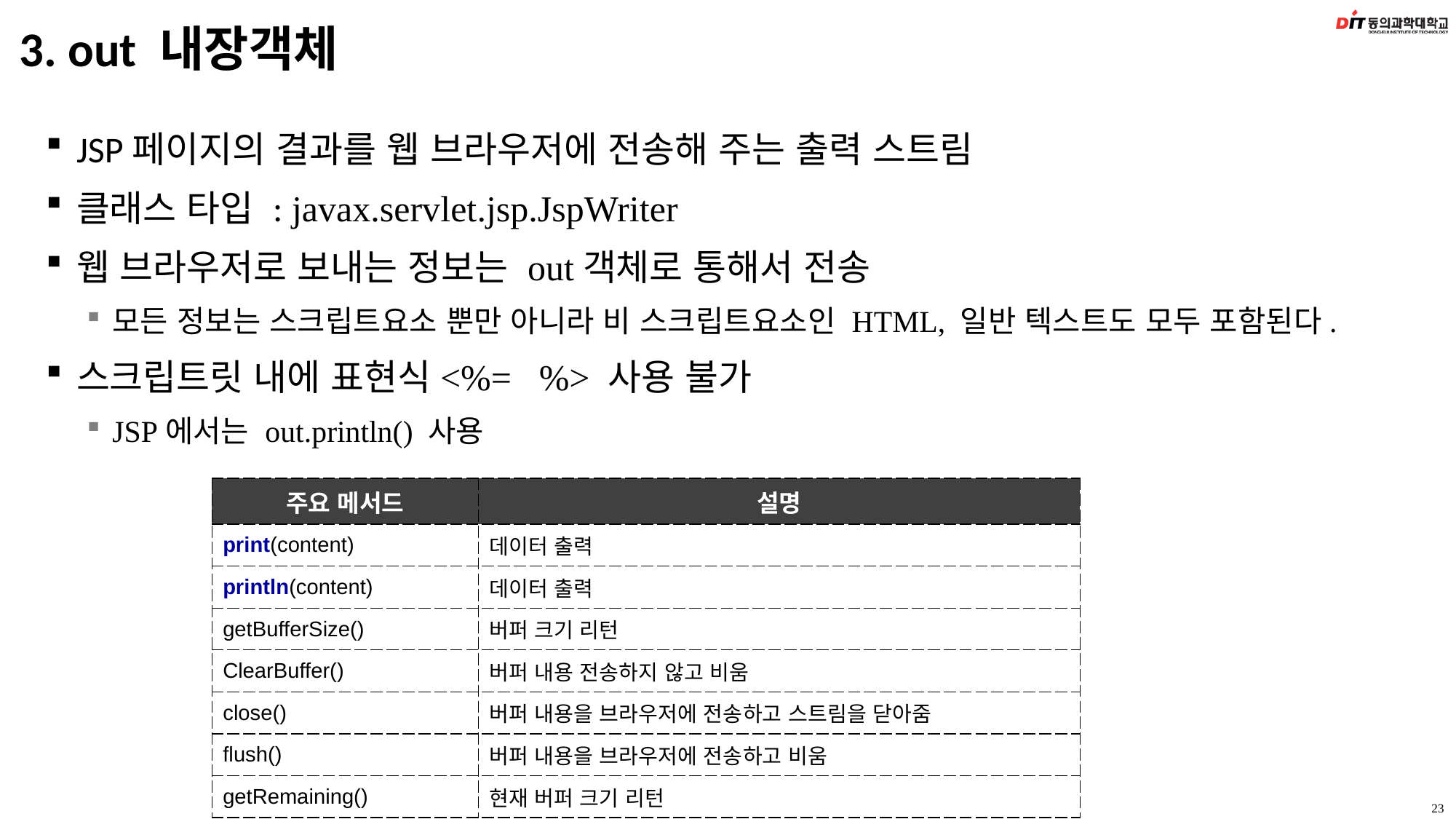

# 3. out 내장객체
JSP페이지의 결과를 웹 브라우저에 전송해 주는 출력 스트림
클래스 타입 : javax.servlet.jsp.JspWriter
웹 브라우저로 보내는 정보는 out객체로 통해서 전송
모든 정보는 스크립트요소 뿐만 아니라 비 스크립트요소인 HTML, 일반 텍스트도 모두 포함된다.
스크립트릿 내에 표현식<%=   %> 사용 불가
JSP에서는 out.println() 사용

| 주요 메서드 | 설명 |
| --- | --- |
| print(content) | 데이터 출력 |
| println(content) | 데이터 출력 |
| getBufferSize() | 버퍼 크기 리턴 |
| ClearBuffer() | 버퍼 내용 전송하지 않고 비움 |
| close() | 버퍼 내용을 브라우저에 전송하고 스트림을 닫아줌 |
| flush() | 버퍼 내용을 브라우저에 전송하고 비움 |
| getRemaining() | 현재 버퍼 크기 리턴 |
23